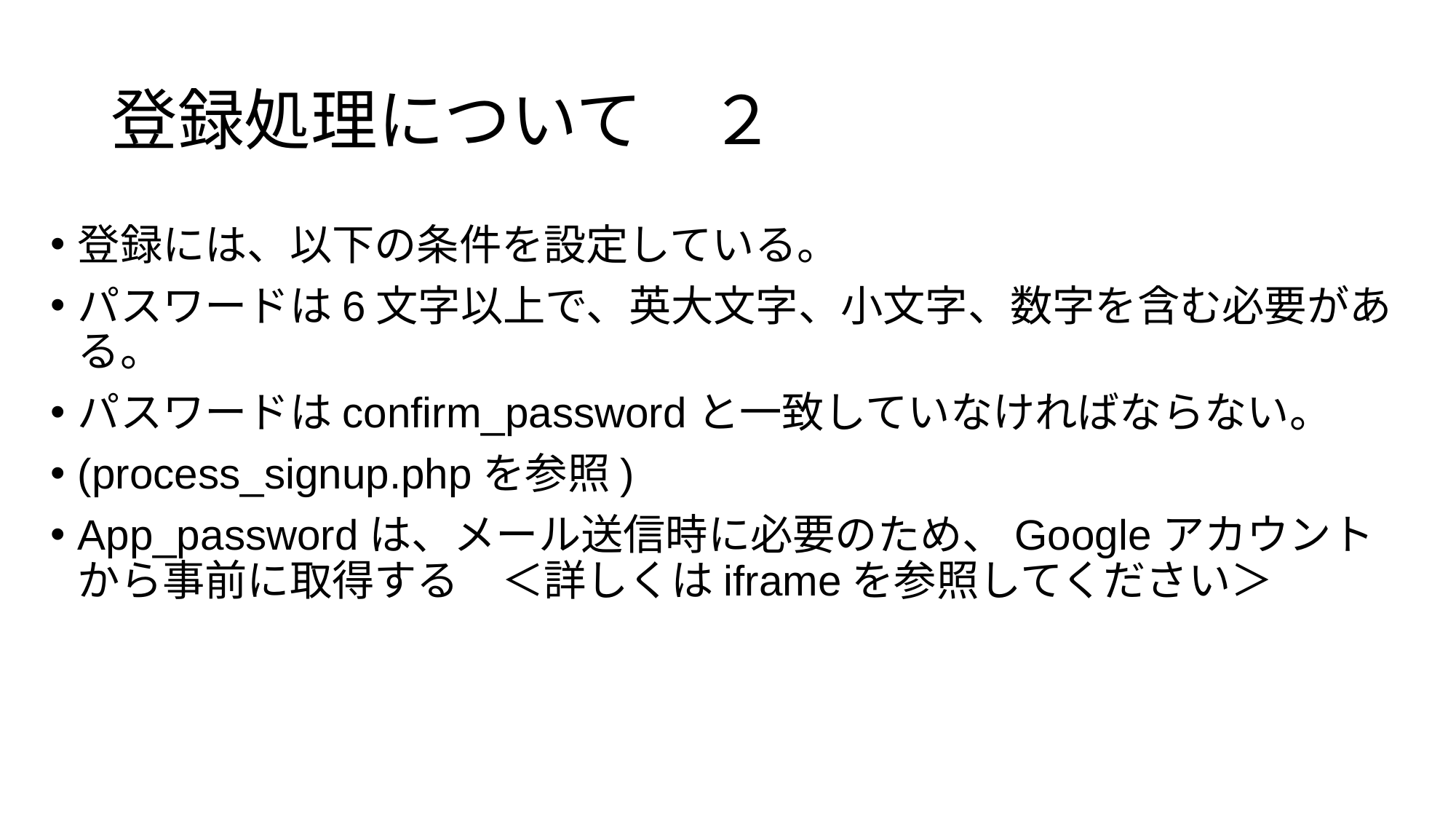

# 登録処理について　２
登録には、以下の条件を設定している。
パスワードは6文字以上で、英大文字、小文字、数字を含む必要がある。
パスワードはconfirm_passwordと一致していなければならない。
(process_signup.phpを参照)
App_passwordは、メール送信時に必要のため、Googleアカウントから事前に取得する　＜詳しくはiframeを参照してください＞